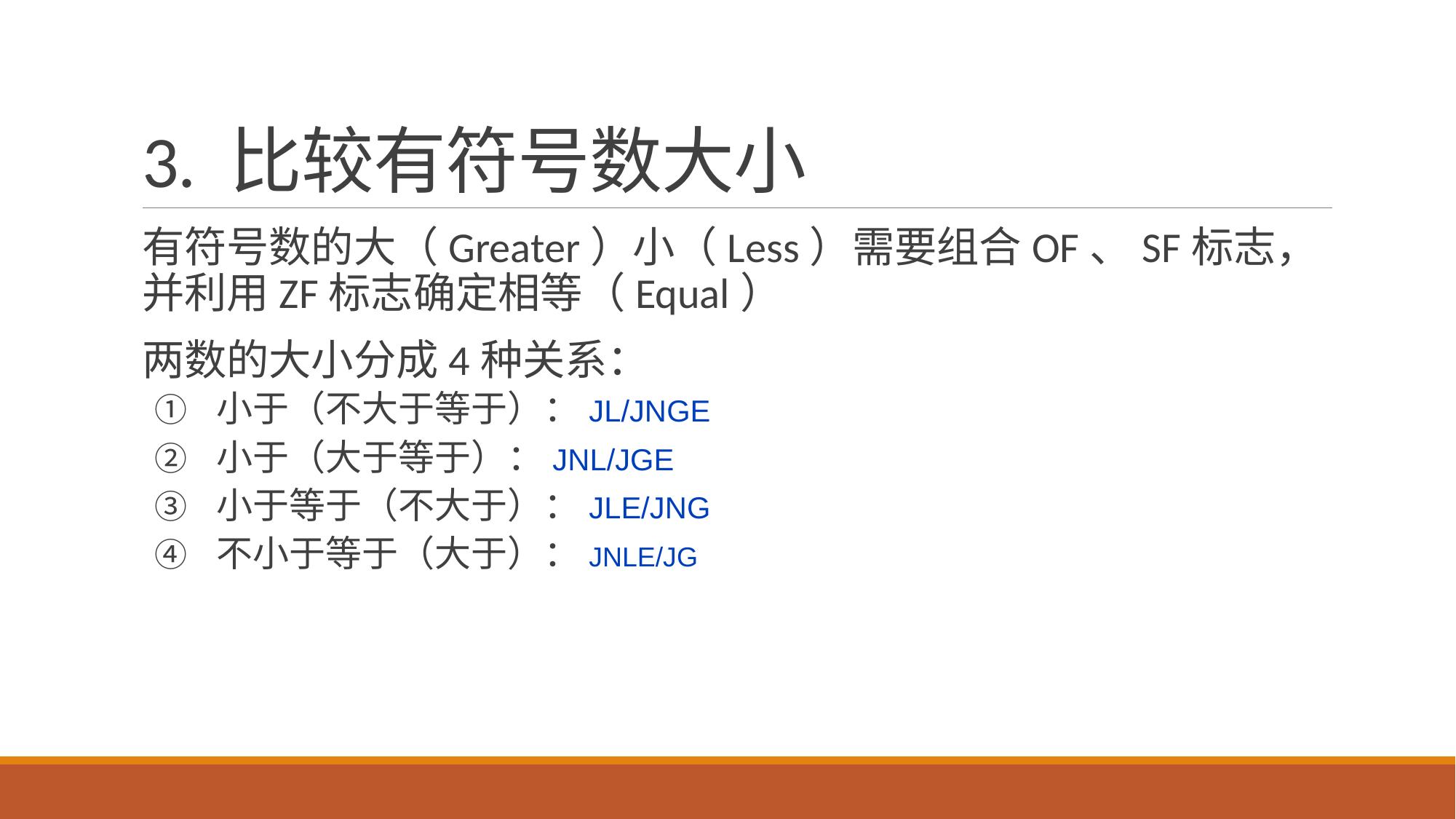

# 3. 比较有符号数大小
有符号数的大（Greater）小（Less）需要组合OF、SF标志，并利用ZF标志确定相等（Equal）
两数的大小分成4种关系：
小于（不大于等于）：JL/JNGE
小于（大于等于）：JNL/JGE
小于等于（不大于）：JLE/JNG
不小于等于（大于）：JNLE/JG